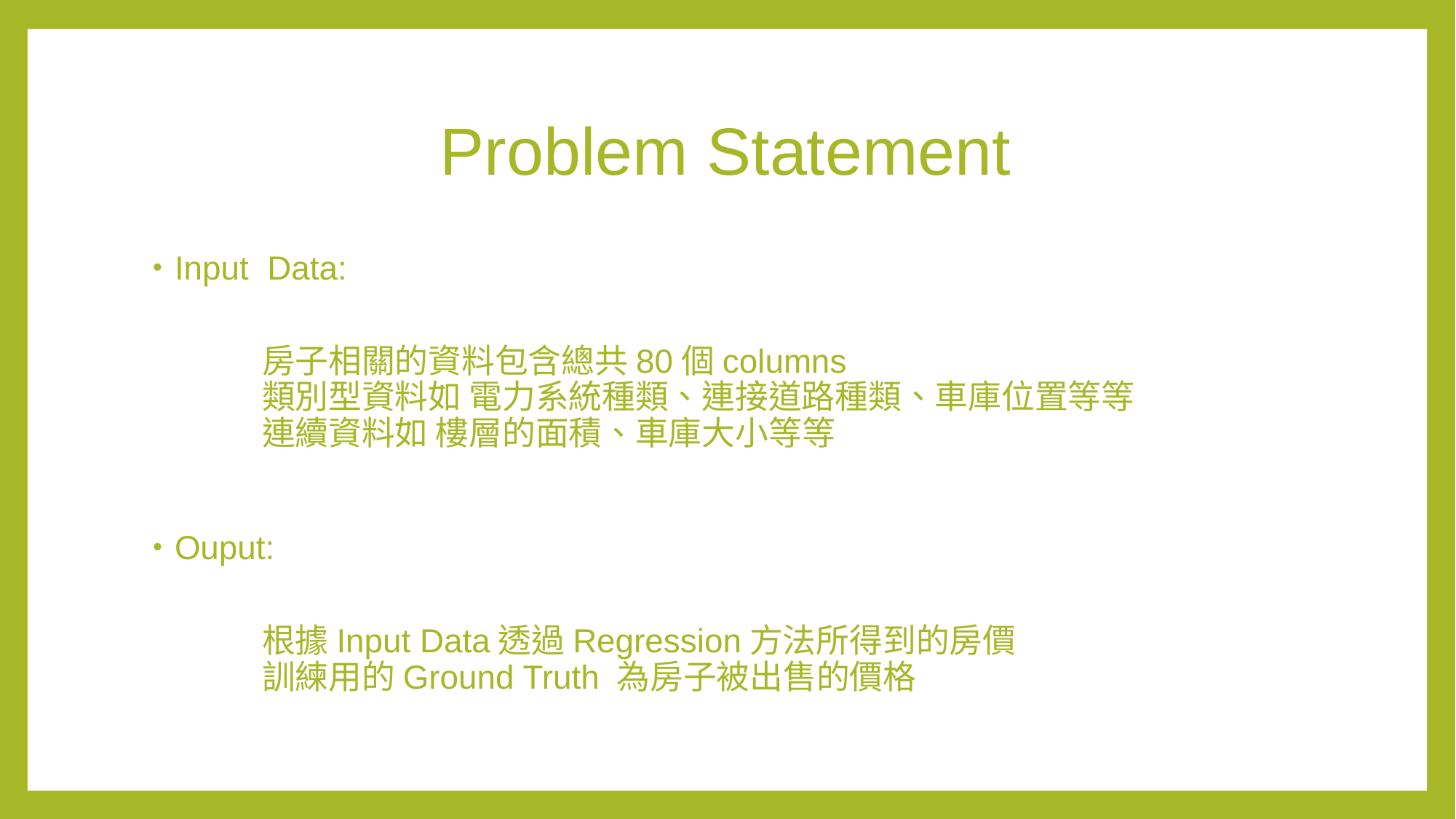

# Problem Statement
Input  Data:
	房子相關的資料包含總共80個columns
	類別型資料如 電力系統種類、連接道路種類、車庫位置等等
	連續資料如 樓層的面積、車庫大小等等

Ouput:
	根據Input Data透過Regression方法所得到的房價
	訓練用的Ground Truth 為房子被出售的價格